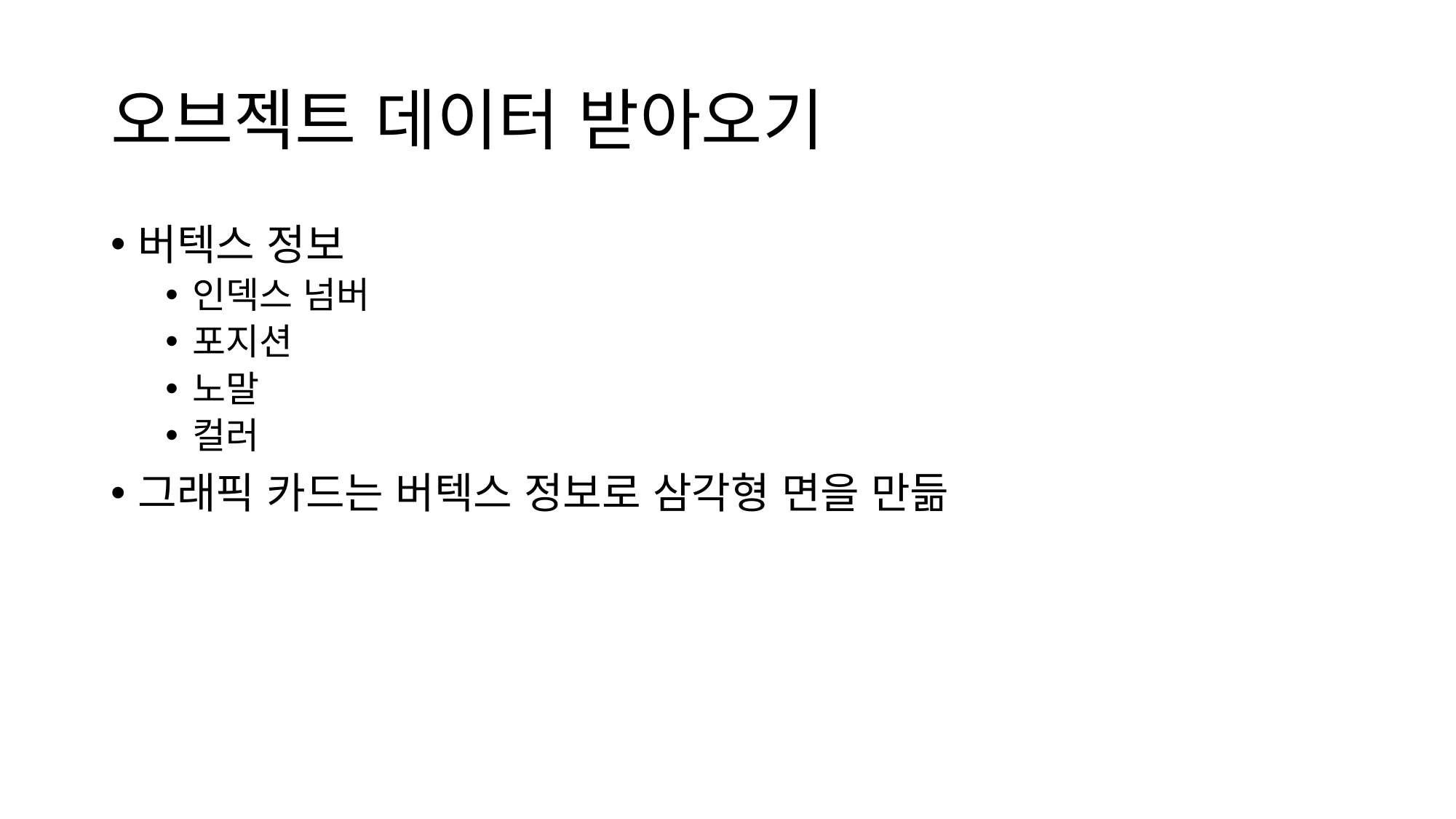

# 오브젝트 데이터 받아오기
버텍스 정보
인덱스 넘버
포지션
노말
컬러
그래픽 카드는 버텍스 정보로 삼각형 면을 만듦